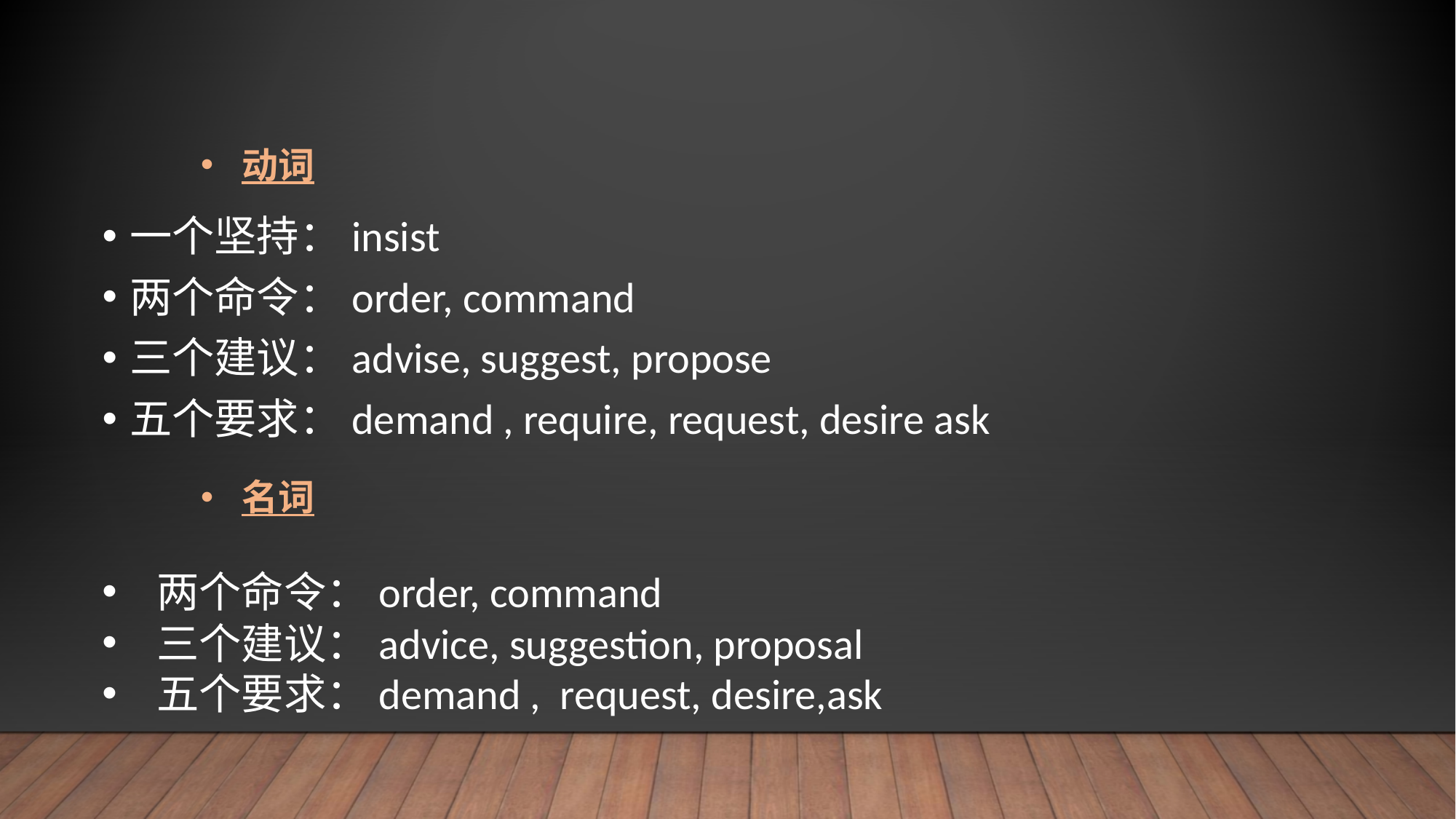

动词
一个坚持：insist
两个命令：order, command
三个建议：advise, suggest, propose
五个要求：demand , require, request, desire ask
名词
两个命令：order, command
三个建议：advice, suggestion, proposal
五个要求：demand ,  request, desire,ask